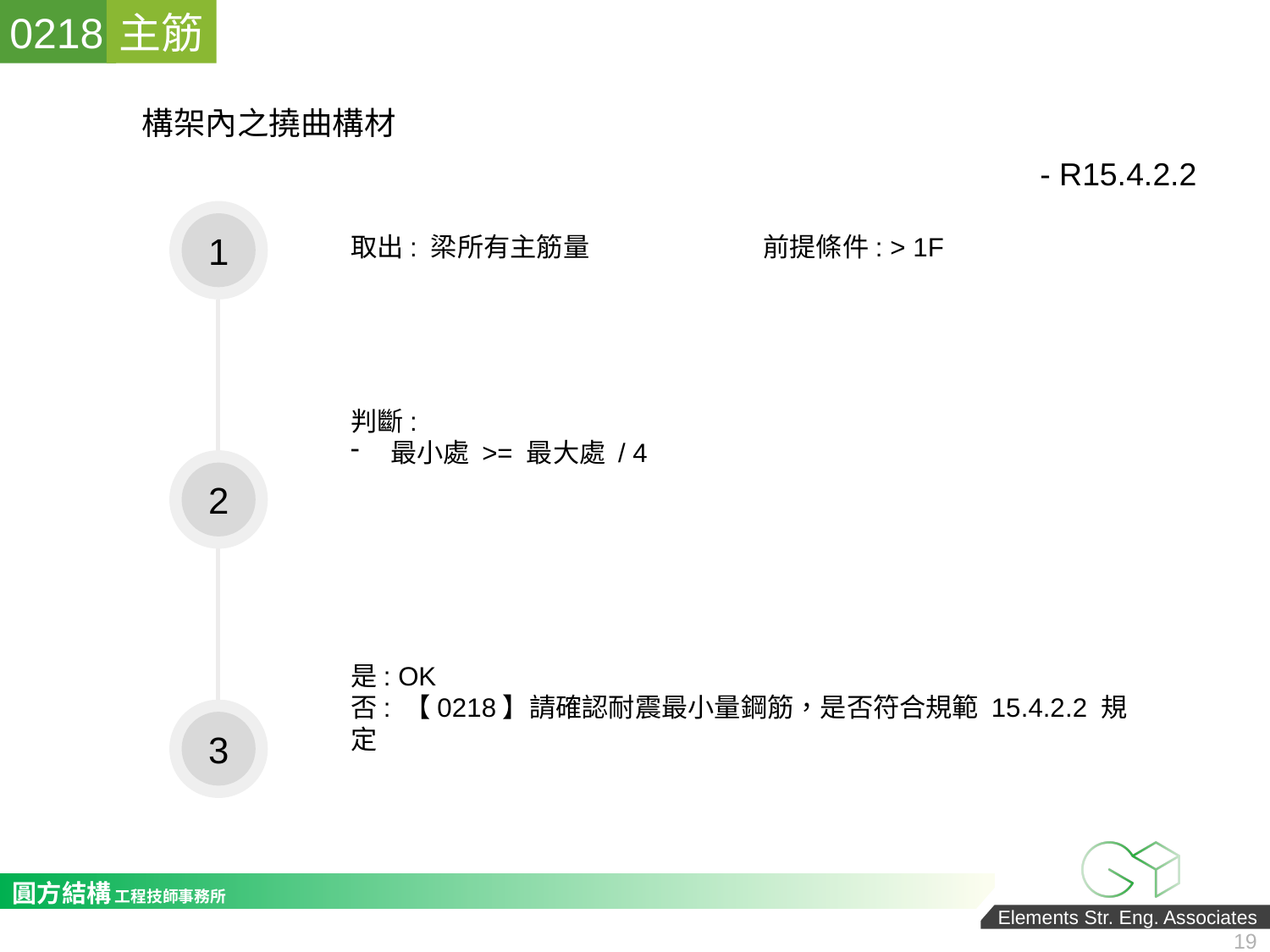

0218
主筋
構架內之撓曲構材
- R15.4.2.2
1

前提條件: > 1F
取出: 梁所有主筋量
判斷:
最小處 >= 最大處 / 4
2

是: OK
否: 【0218】請確認耐震最小量鋼筋，是否符合規範 15.4.2.2 規定
3

19